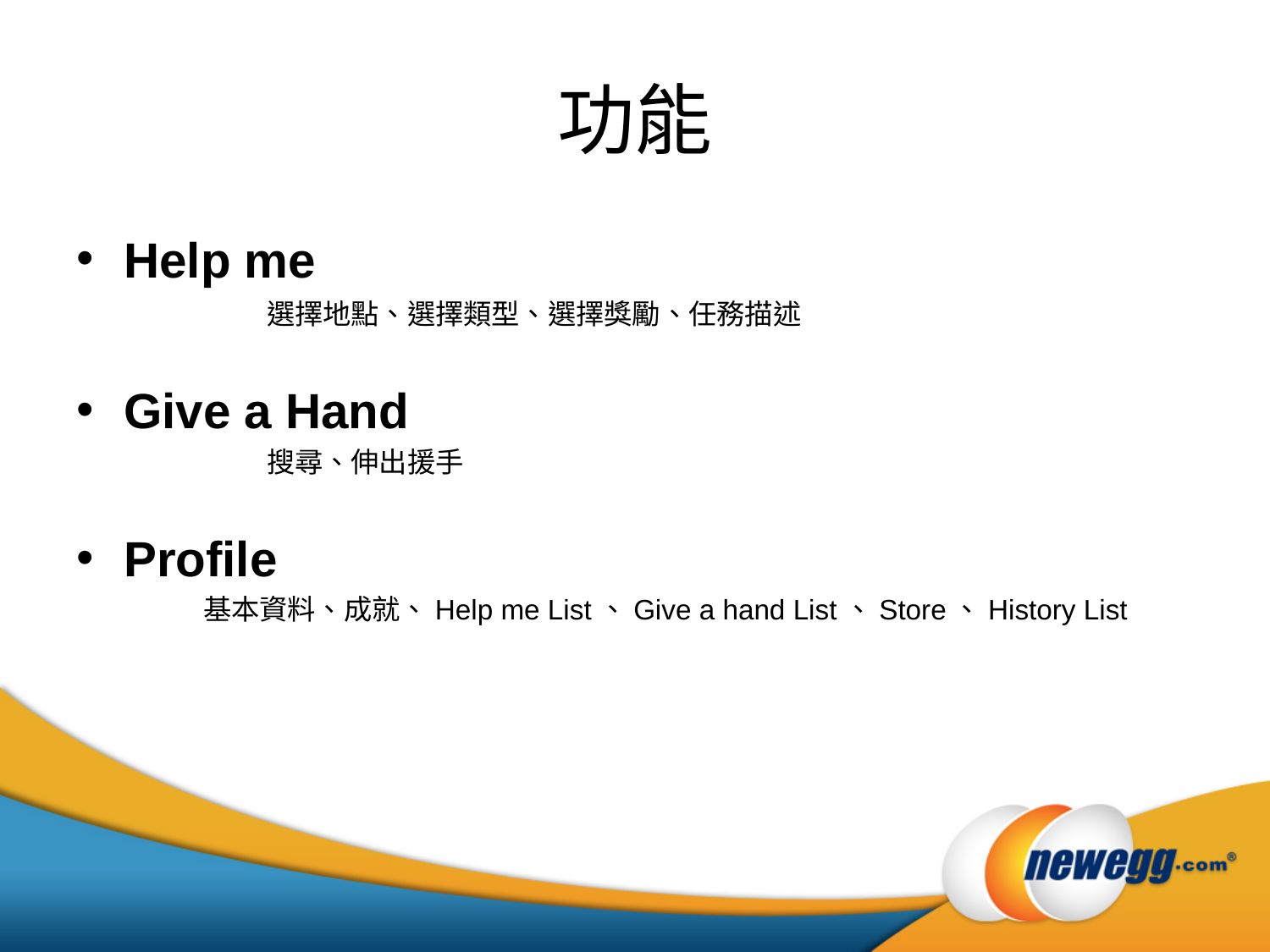

# 功能
Help me
	選擇地點、選擇類型、選擇獎勵、任務描述

Give a Hand
	搜尋、伸出援手

Profile
	基本資料、成就、Help me List、Give a hand List、Store、History List